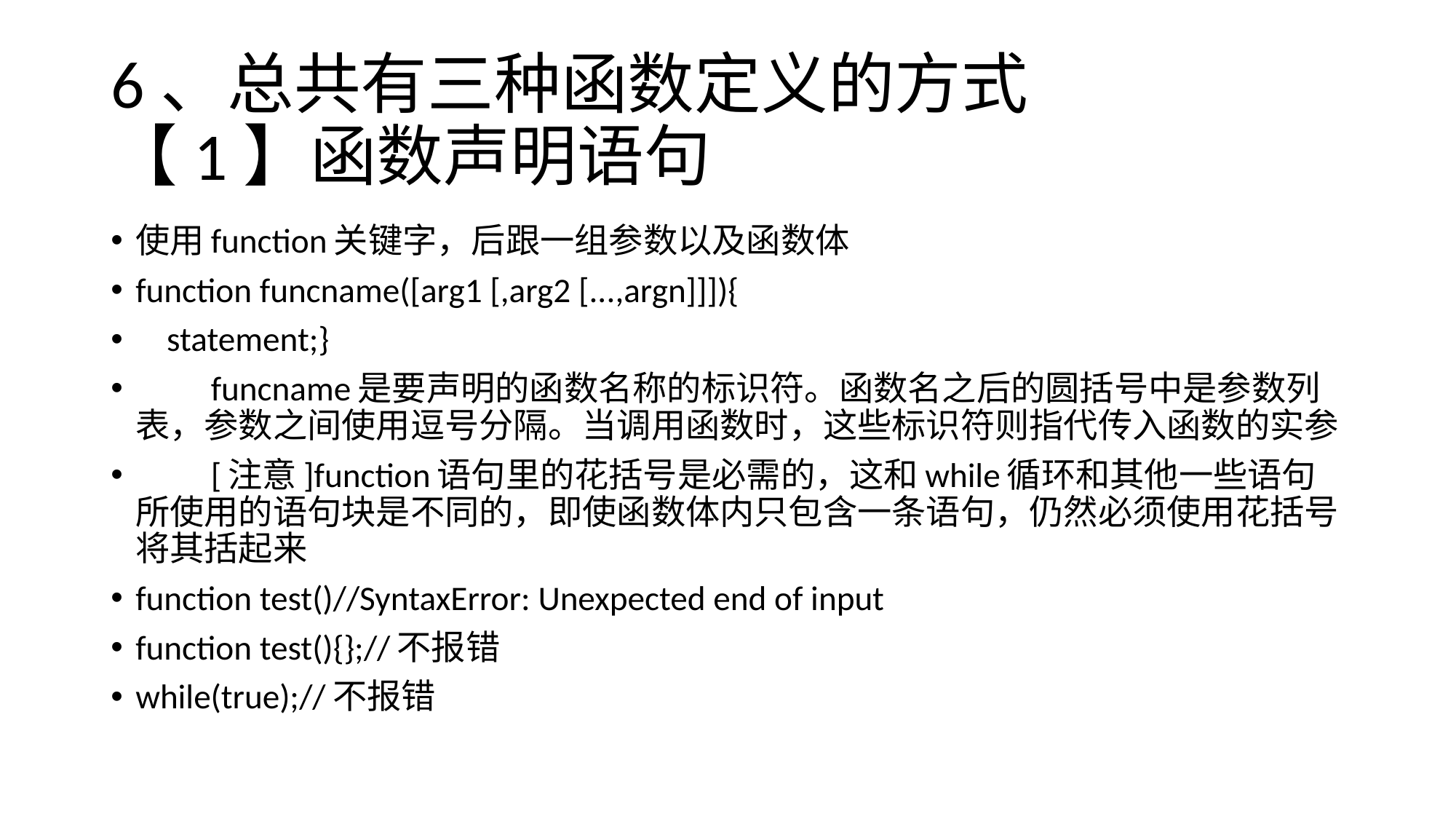

# 6、总共有三种函数定义的方式 【1】函数声明语句
使用function关键字，后跟一组参数以及函数体
function funcname([arg1 [,arg2 [...,argn]]]){
    statement;}
　　funcname是要声明的函数名称的标识符。函数名之后的圆括号中是参数列表，参数之间使用逗号分隔。当调用函数时，这些标识符则指代传入函数的实参
　　[注意]function语句里的花括号是必需的，这和while循环和其他一些语句所使用的语句块是不同的，即使函数体内只包含一条语句，仍然必须使用花括号将其括起来
function test()//SyntaxError: Unexpected end of input
function test(){};//不报错
while(true);//不报错